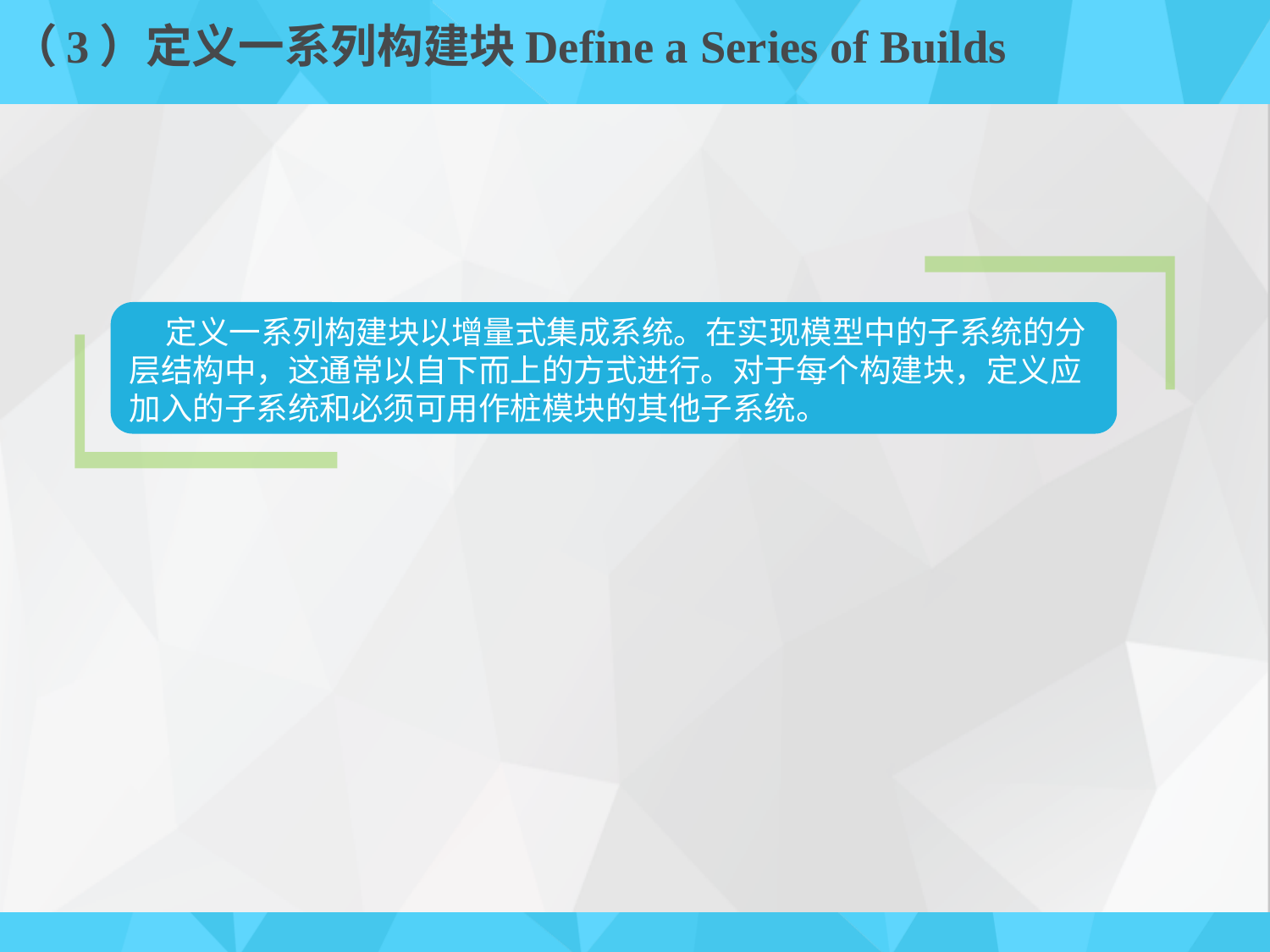

# （3）定义一系列构建块Define a Series of Builds

    定义一系列构建块以增量式集成系统。在实现模型中的子系统的分层结构中，这通常以自下而上的方式进行。对于每个构建块，定义应加入的子系统和必须可用作桩模块的其他子系统。